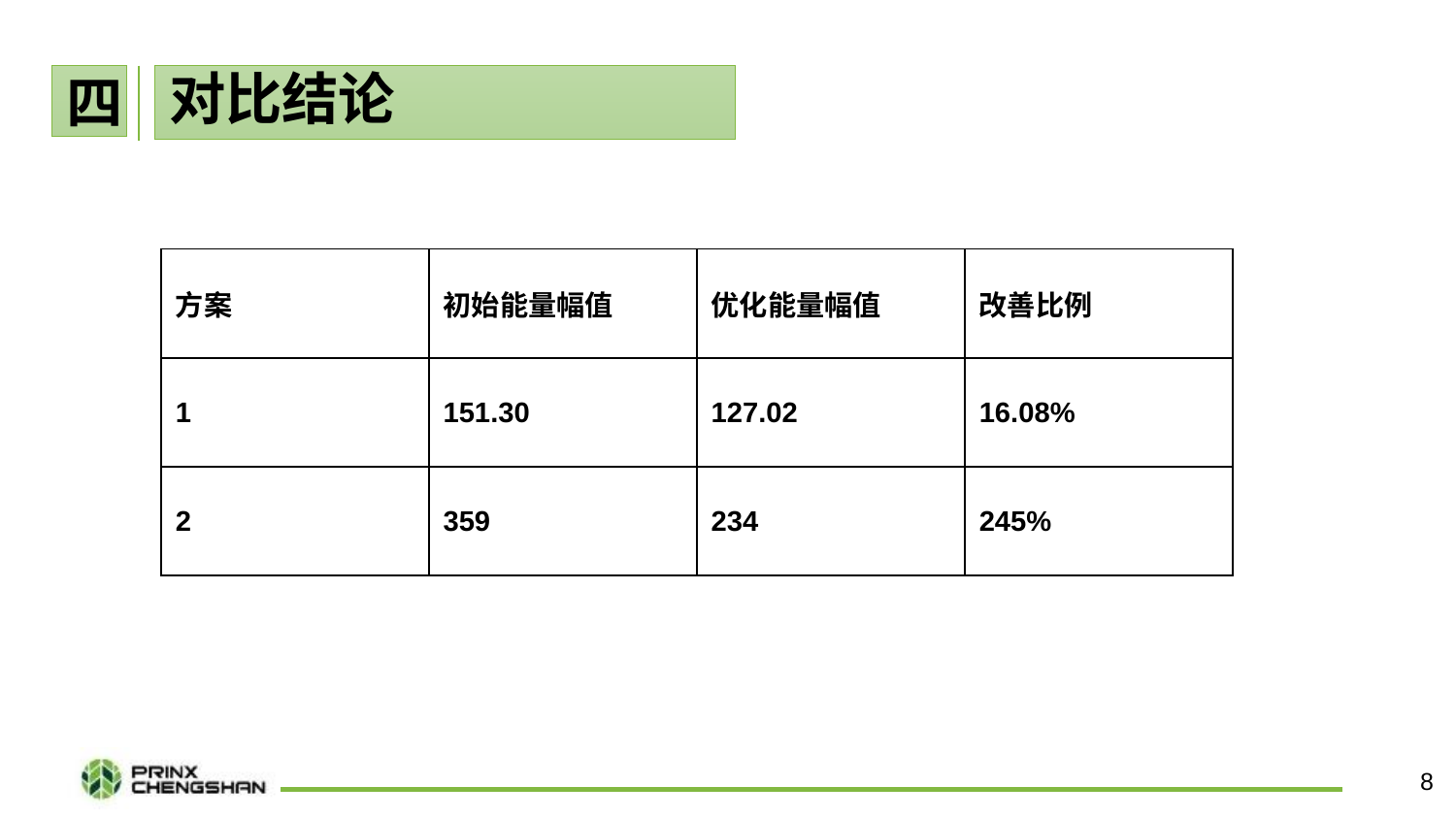

四
对比结论
| 方案 | 初始能量幅值 | 优化能量幅值 | 改善比例 |
| --- | --- | --- | --- |
| 1 | 151.30 | 127.02 | 16.08% |
| 2 | 359 | 234 | 245% |
8